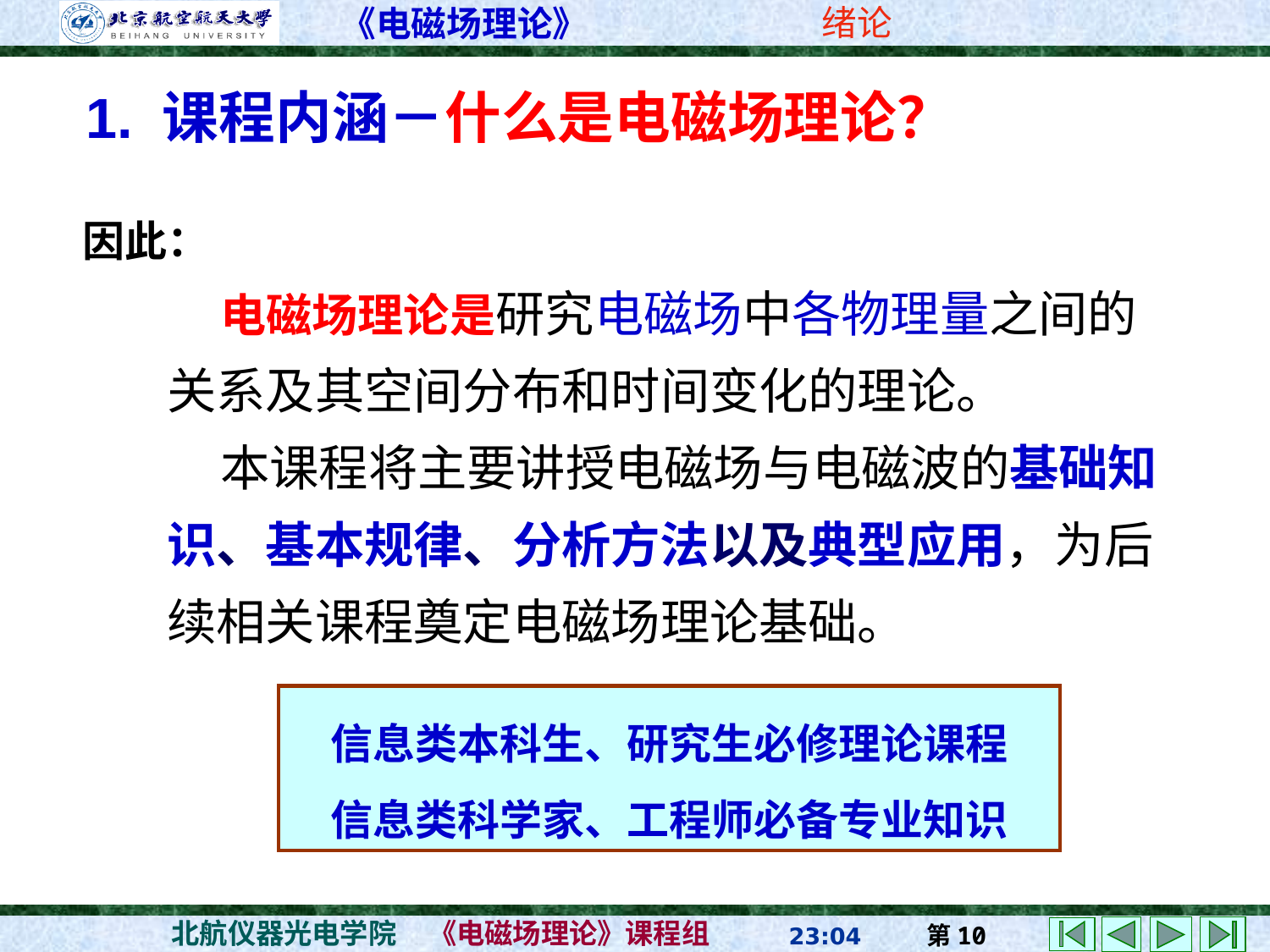

1. 课程内涵－什么是电磁场理论？
因此：
　　　电磁场理论是研究电磁场中各物理量之间的关系及其空间分布和时间变化的理论。
　　　本课程将主要讲授电磁场与电磁波的基础知识、基本规律、分析方法以及典型应用，为后续相关课程奠定电磁场理论基础。
信息类本科生、研究生必修理论课程
信息类科学家、工程师必备专业知识